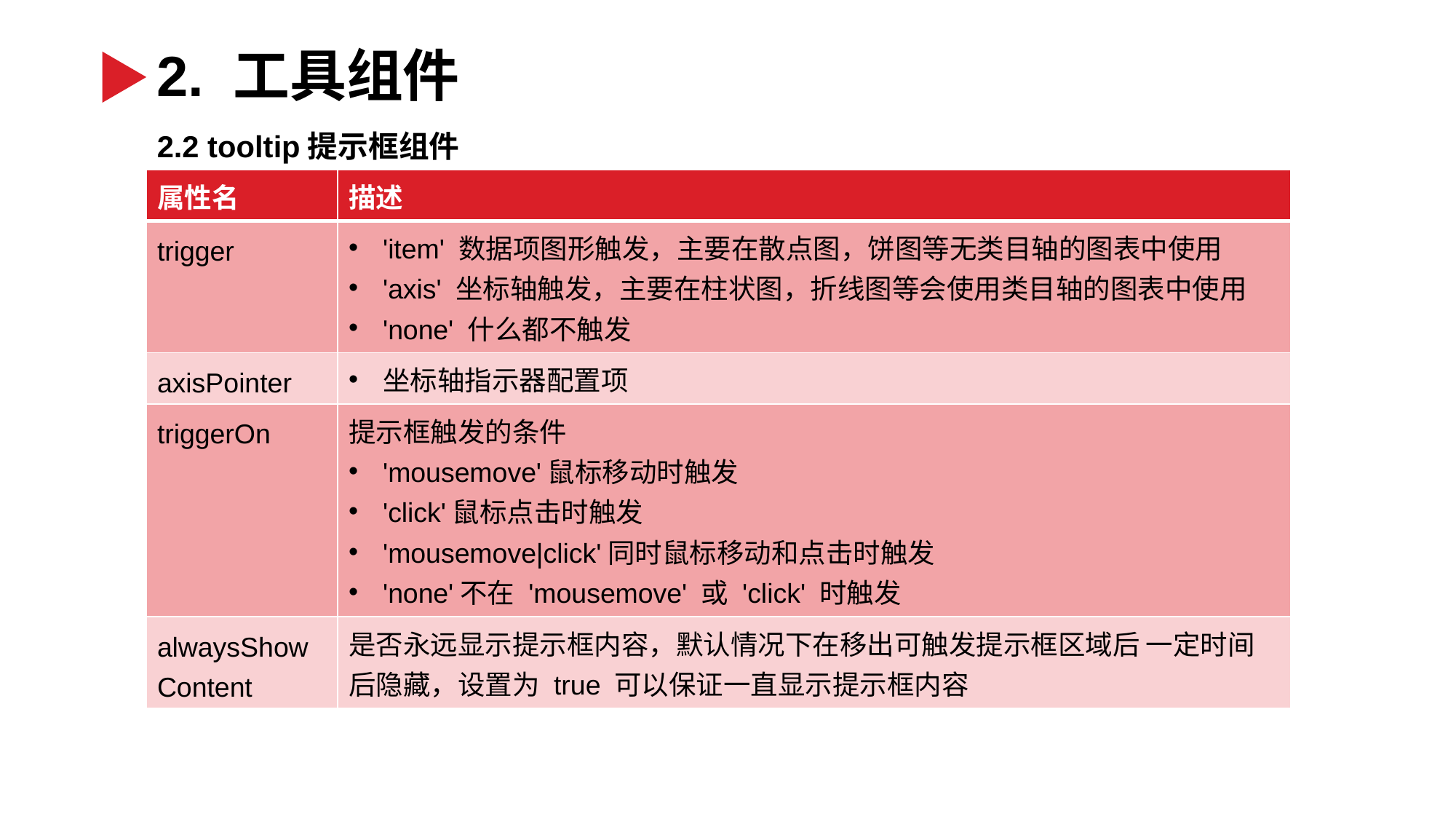

2. 工具组件

2.2 tooltip提示框组件
| 属性名 | 描述 |
| --- | --- |
| trigger | 'item' 数据项图形触发，主要在散点图，饼图等无类目轴的图表中使用 'axis' 坐标轴触发，主要在柱状图，折线图等会使用类目轴的图表中使用 'none' 什么都不触发 |
| axisPointer | 坐标轴指示器配置项 |
| triggerOn | 提示框触发的条件 'mousemove'鼠标移动时触发 'click'鼠标点击时触发 'mousemove|click'同时鼠标移动和点击时触发 'none'不在 'mousemove' 或 'click' 时触发 |
| alwaysShowContent | 是否永远显示提示框内容，默认情况下在移出可触发提示框区域后 一定时间 后隐藏，设置为 true 可以保证一直显示提示框内容 |